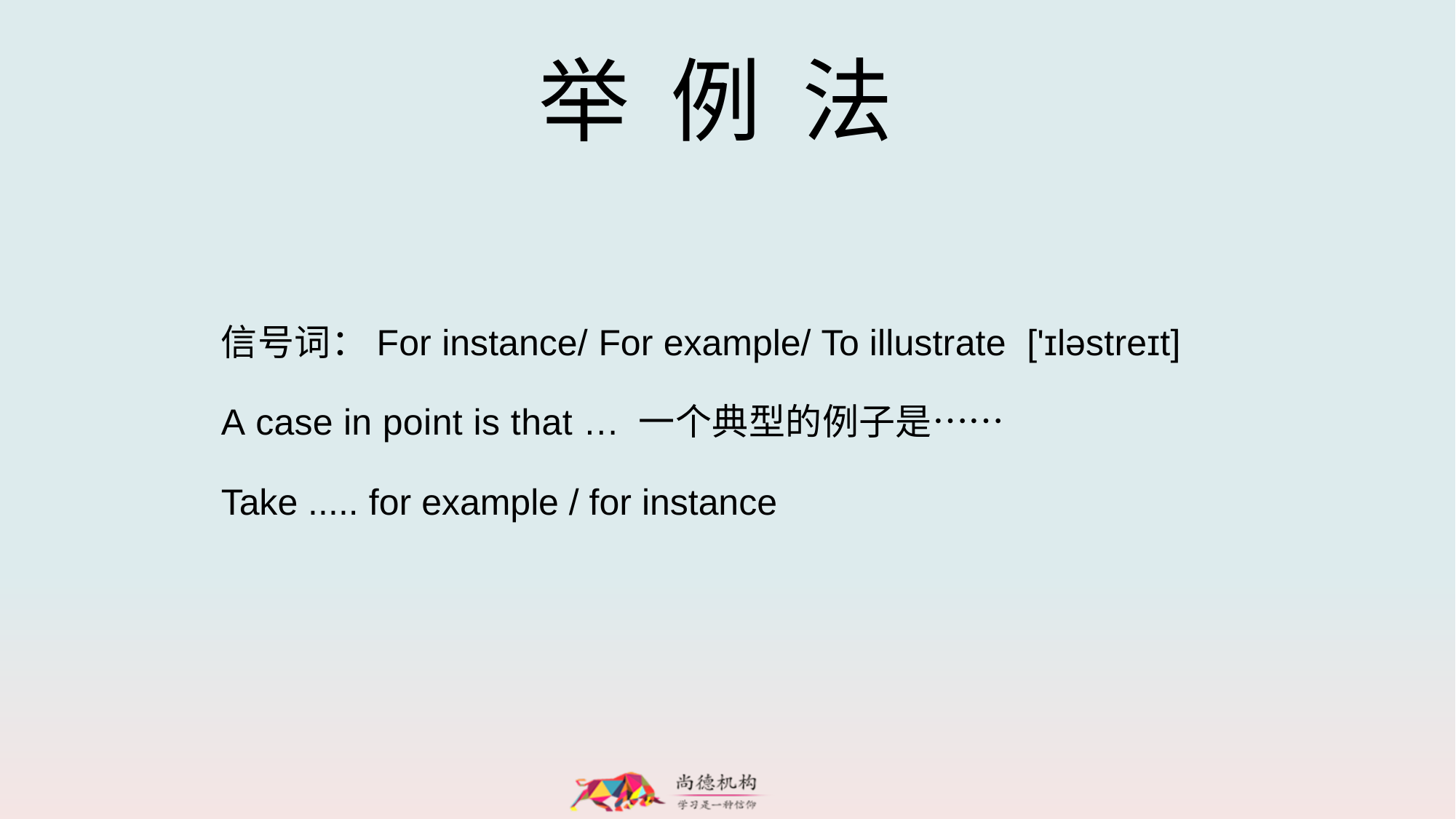

举  例  法
信号词：For instance/ For example/ To illustrate  ['ɪləstreɪt]
A case in point is that … 一个典型的例子是……
Take ..... for example / for instance